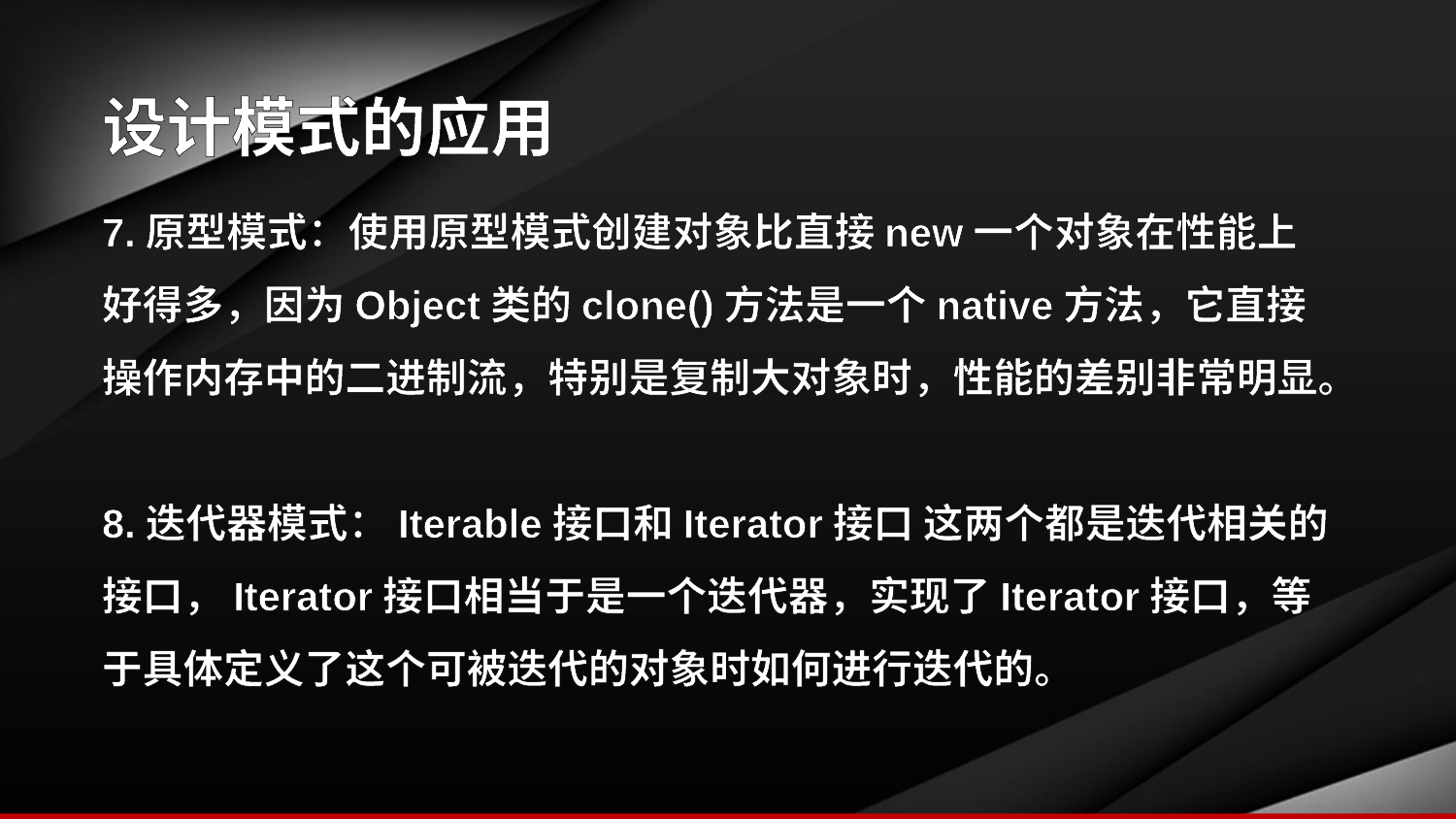

设计模式的应用
7.原型模式：使用原型模式创建对象比直接new一个对象在性能上好得多，因为Object类的clone()方法是一个native方法，它直接操作内存中的二进制流，特别是复制大对象时，性能的差别非常明显。

8.迭代器模式：Iterable接口和Iterator接口 这两个都是迭代相关的接口，Iterator接口相当于是一个迭代器，实现了Iterator接口，等于具体定义了这个可被迭代的对象时如何进行迭代的。